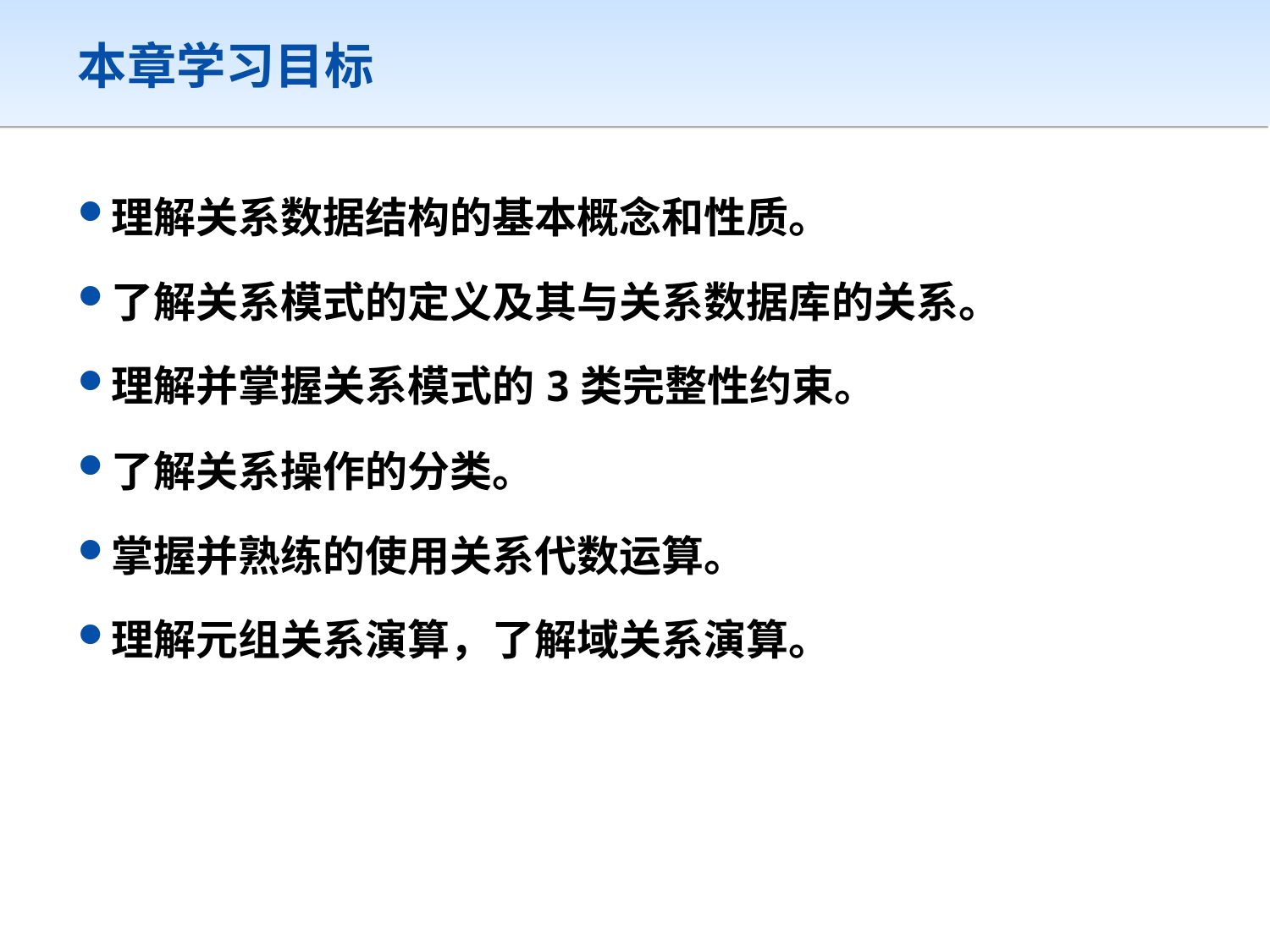

# 本章学习目标
理解关系数据结构的基本概念和性质。
了解关系模式的定义及其与关系数据库的关系。
理解并掌握关系模式的3类完整性约束。
了解关系操作的分类。
掌握并熟练的使用关系代数运算。
理解元组关系演算，了解域关系演算。